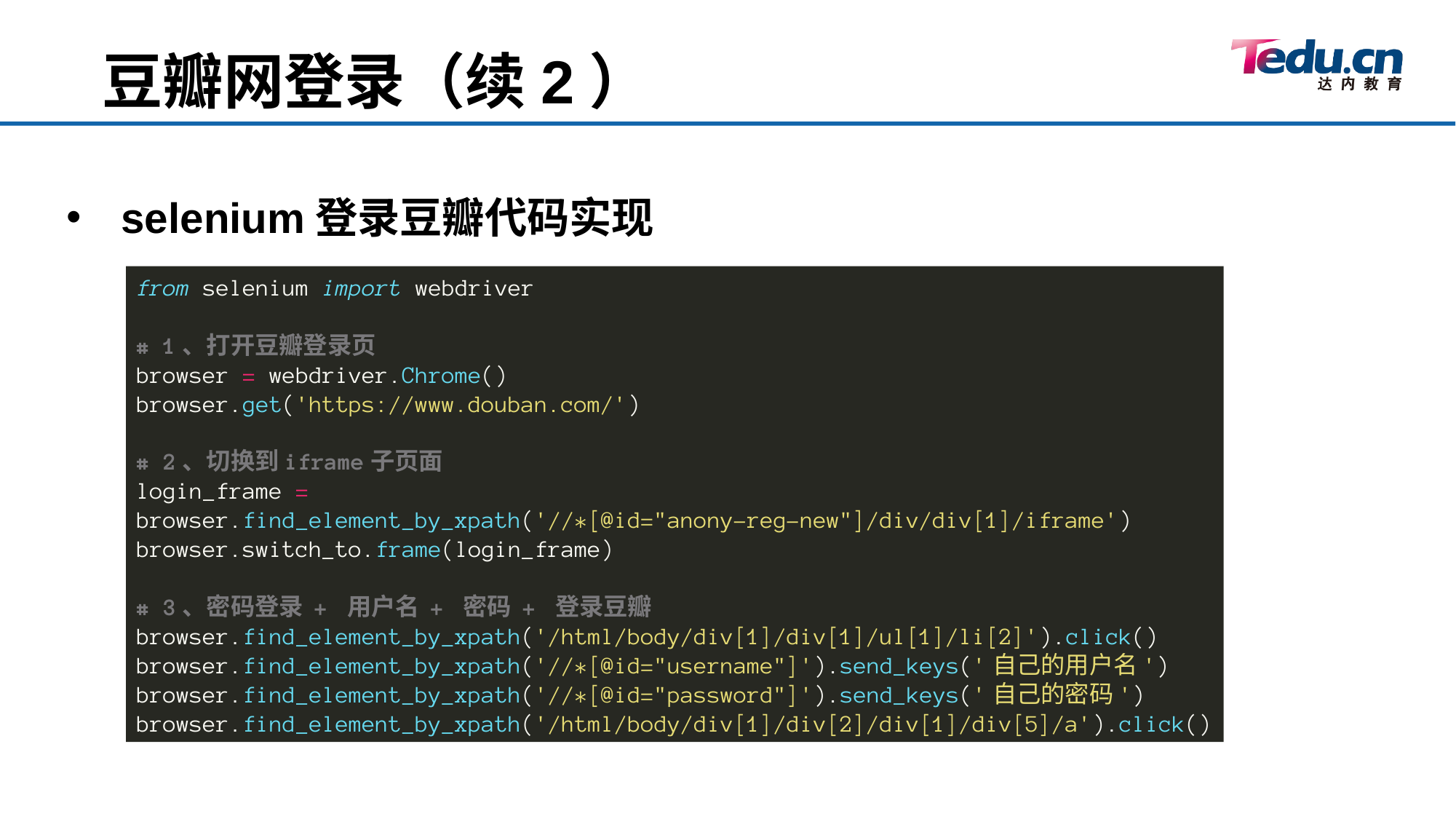

豆瓣网登录（续2）
selenium登录豆瓣代码实现
from selenium import webdriver
# 1、打开豆瓣登录页
browser = webdriver.Chrome()
browser.get('https://www.douban.com/')
# 2、切换到iframe子页面
login_frame = browser.find_element_by_xpath('//*[@id="anony-reg-new"]/div/div[1]/iframe')
browser.switch_to.frame(login_frame)
# 3、密码登录 + 用户名 + 密码 + 登录豆瓣
browser.find_element_by_xpath('/html/body/div[1]/div[1]/ul[1]/li[2]').click()
browser.find_element_by_xpath('//*[@id="username"]').send_keys('自己的用户名')
browser.find_element_by_xpath('//*[@id="password"]').send_keys('自己的密码')
browser.find_element_by_xpath('/html/body/div[1]/div[2]/div[1]/div[5]/a').click()